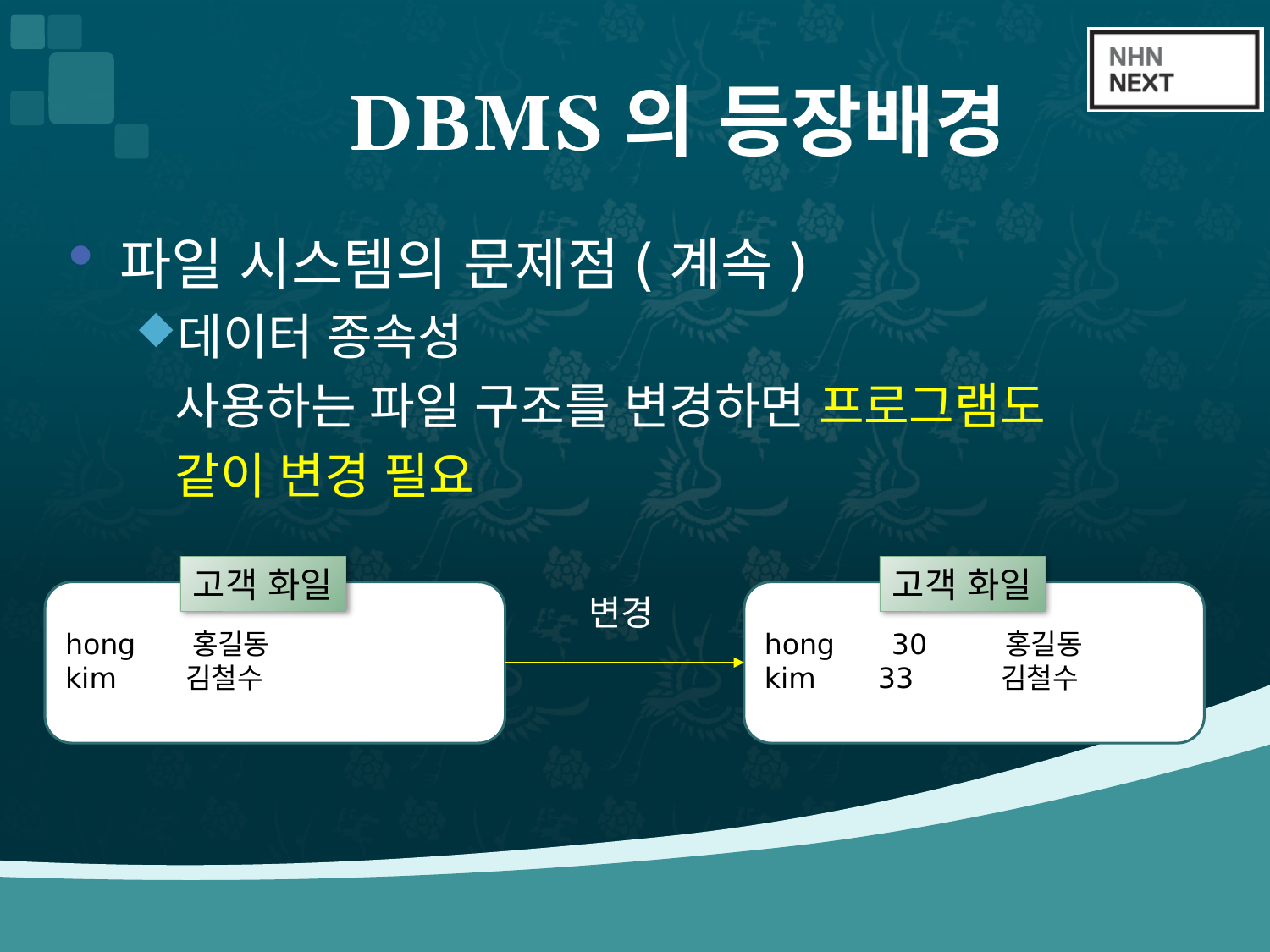

# DBMS의 등장배경
파일 시스템의 문제점(계속)
데이터 종속성
  사용하는 파일 구조를 변경하면 프로그램도
  같이 변경 필요

고객 화일
고객 화일

hong	홍길동
kim       김철수

hong	30        홍길동
kim       33         김철수

변경